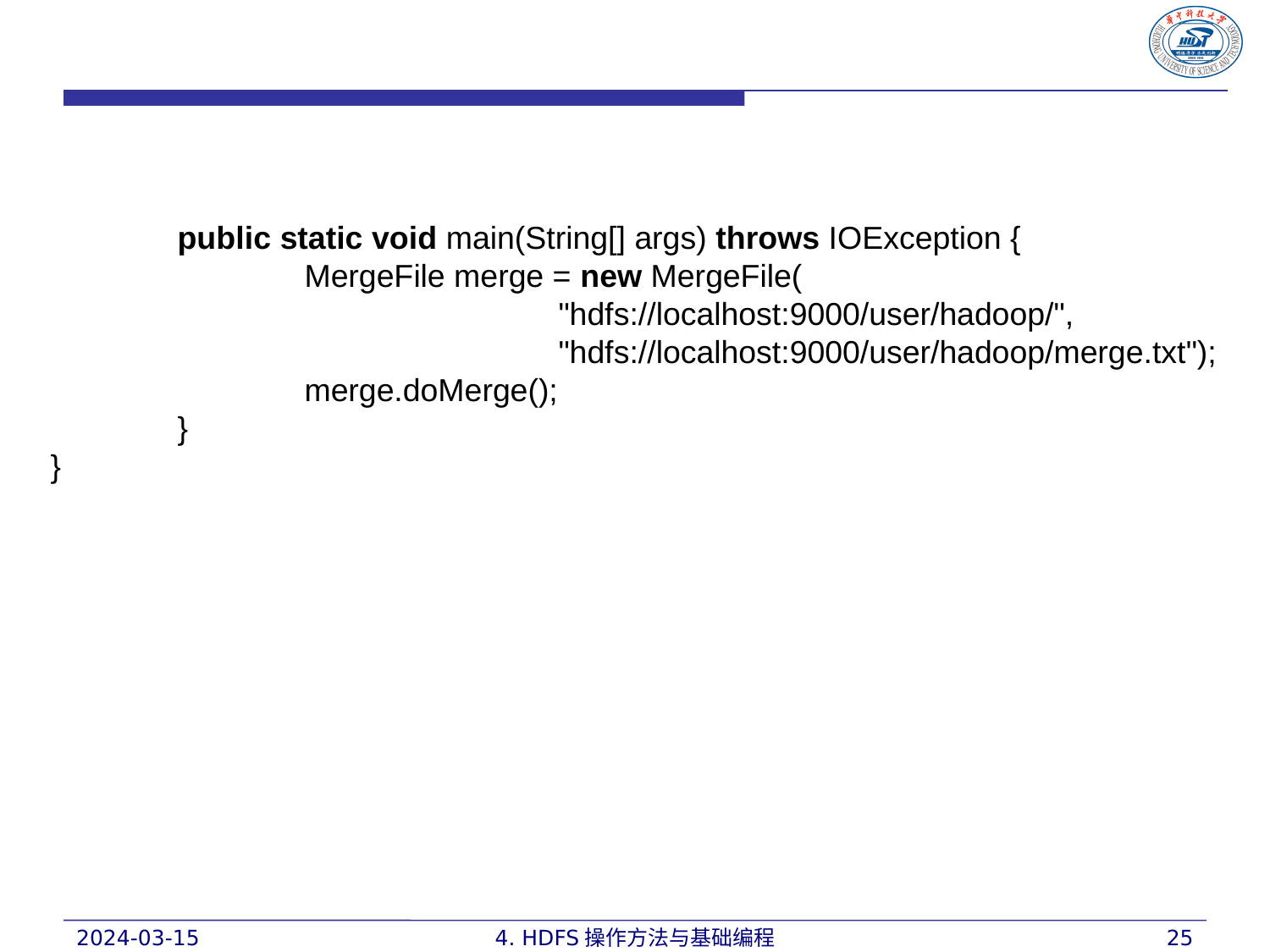

public static void main(String[] args) throws IOException {
		MergeFile merge = new MergeFile(
				"hdfs://localhost:9000/user/hadoop/",
				"hdfs://localhost:9000/user/hadoop/merge.txt");
		merge.doMerge();
	}
}
2024-03-15
4. HDFS操作方法与基础编程
25